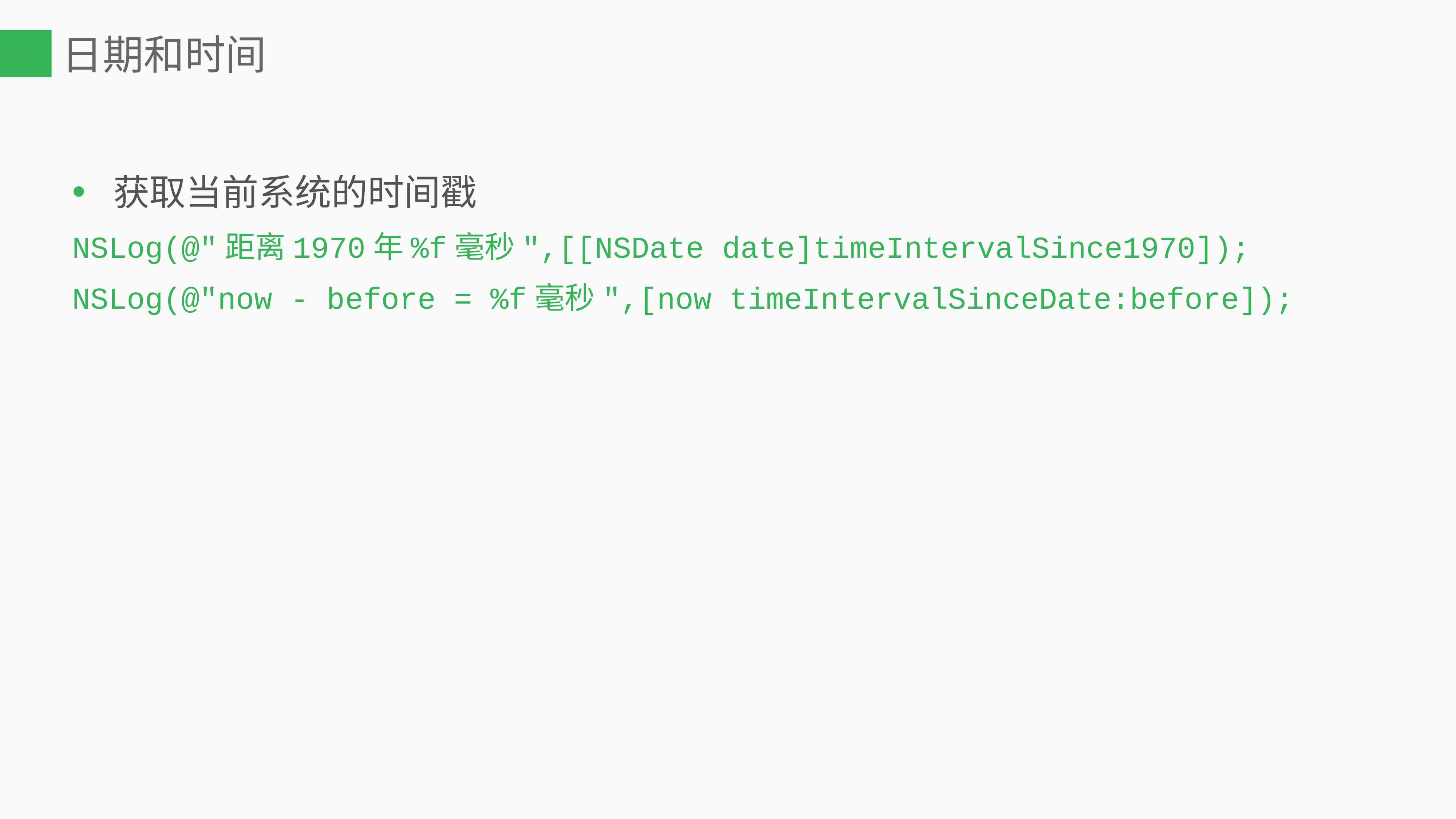

# 日期和时间
获取当前系统的时间戳
NSLog(@"距离1970年%f毫秒",[[NSDate date]timeIntervalSince1970]);
NSLog(@"now - before = %f毫秒",[now timeIntervalSinceDate:before]);